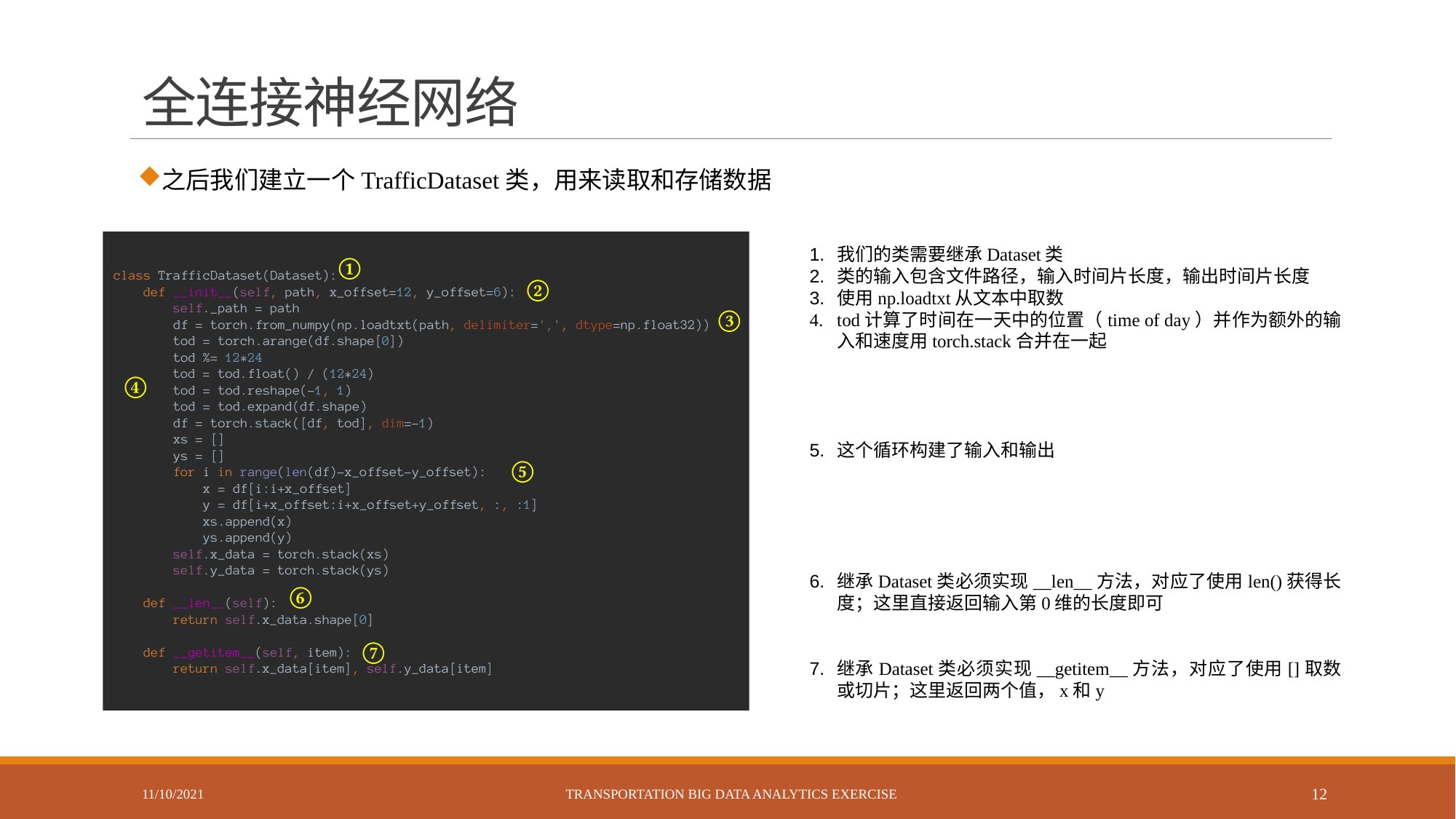

# 全连接神经网络
之后我们建立一个TrafficDataset类，用来读取和存储数据
class TrafficDataset(Dataset):
    def __init__(self, path, x_offset=12, y_offset=6):
        self._path = path
        df = torch.from_numpy(np.loadtxt(path, delimiter=',', dtype=np.float32))
        tod = torch.arange(df.shape[0])
        tod %= 12*24
        tod = tod.float() / (12*24)
        tod = tod.reshape(-1, 1)
        tod = tod.expand(df.shape)
        df = torch.stack([df, tod], dim=-1)
        xs = []
        ys = []
        for i in range(len(df)-x_offset-y_offset):
            x = df[i:i+x_offset]
            y = df[i+x_offset:i+x_offset+y_offset, :, :1]
            xs.append(x)
            ys.append(y)
        self.x_data = torch.stack(xs)
        self.y_data = torch.stack(ys)
    def __len__(self):
        return self.x_data.shape[0]
    def __getitem__(self, item):
        return self.x_data[item], self.y_data[item]
我们的类需要继承Dataset类
类的输入包含文件路径，输入时间片长度，输出时间片长度
使用np.loadtxt从文本中取数
tod计算了时间在一天中的位置（time of day）并作为额外的输入和速度用torch.stack合并在一起

这个循环构建了输入和输出

继承Dataset类必须实现__len__方法，对应了使用len()获得长度；这里直接返回输入第0维的长度即可

继承Dataset类必须实现__getitem__方法，对应了使用[]取数或切片；这里返回两个值，x和y
①
②
③
④
⑤
⑥
⑦
11/10/2021
Transportation Big Data Analytics eXERCISE
12